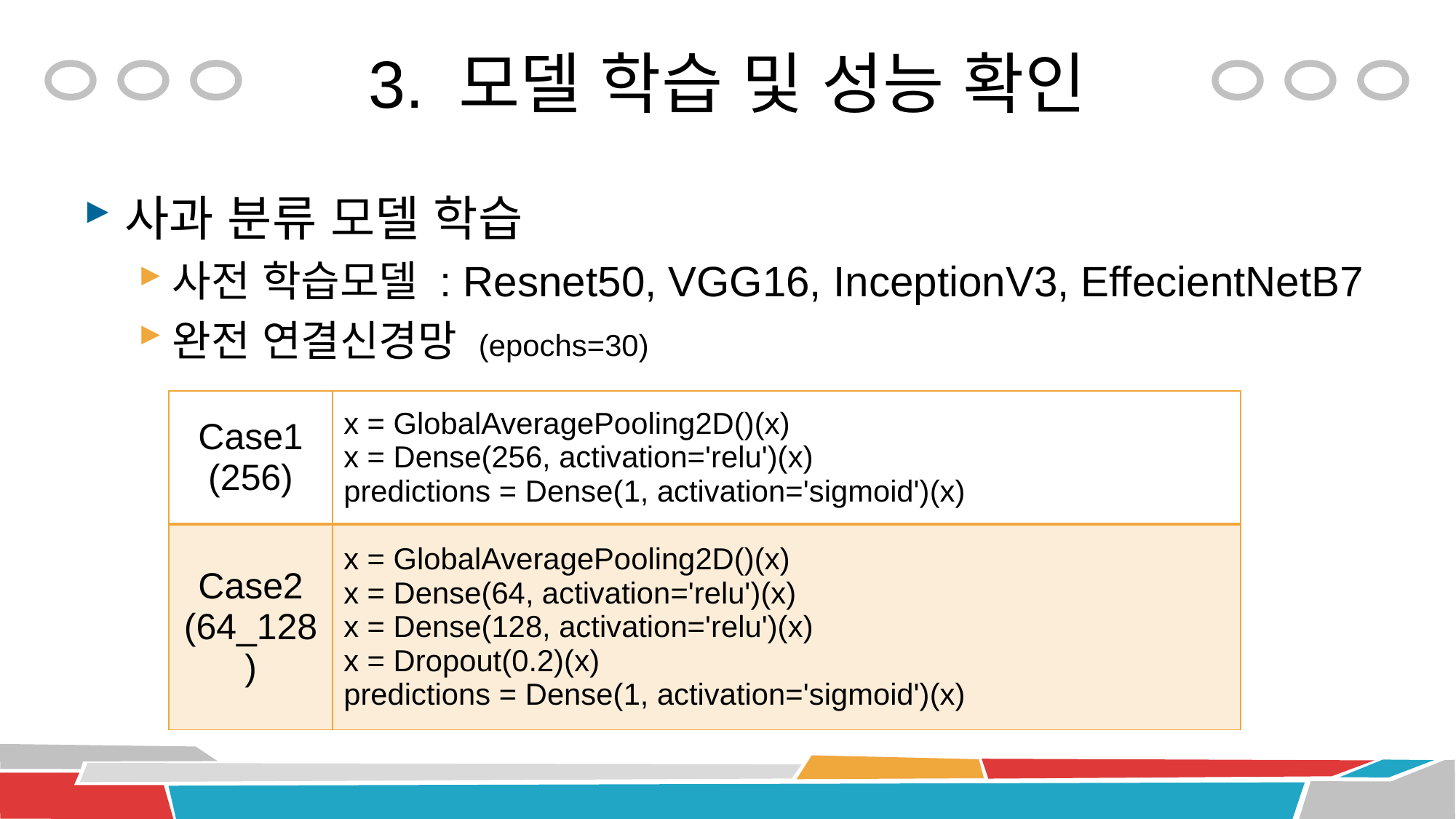

# 3. 모델 학습 및 성능 확인
사과 분류 모델 학습
사전 학습모델 : Resnet50, VGG16, InceptionV3, EffecientNetB7
완전 연결신경망 (epochs=30)

| Case1 (256) | x = GlobalAveragePooling2D()(x) x = Dense(256, activation='relu')(x) predictions = Dense(1, activation='sigmoid')(x) |
| --- | --- |
| Case2 (64\_128) | x = GlobalAveragePooling2D()(x) x = Dense(64, activation='relu')(x) x = Dense(128, activation='relu')(x) x = Dropout(0.2)(x) predictions = Dense(1, activation='sigmoid')(x) |